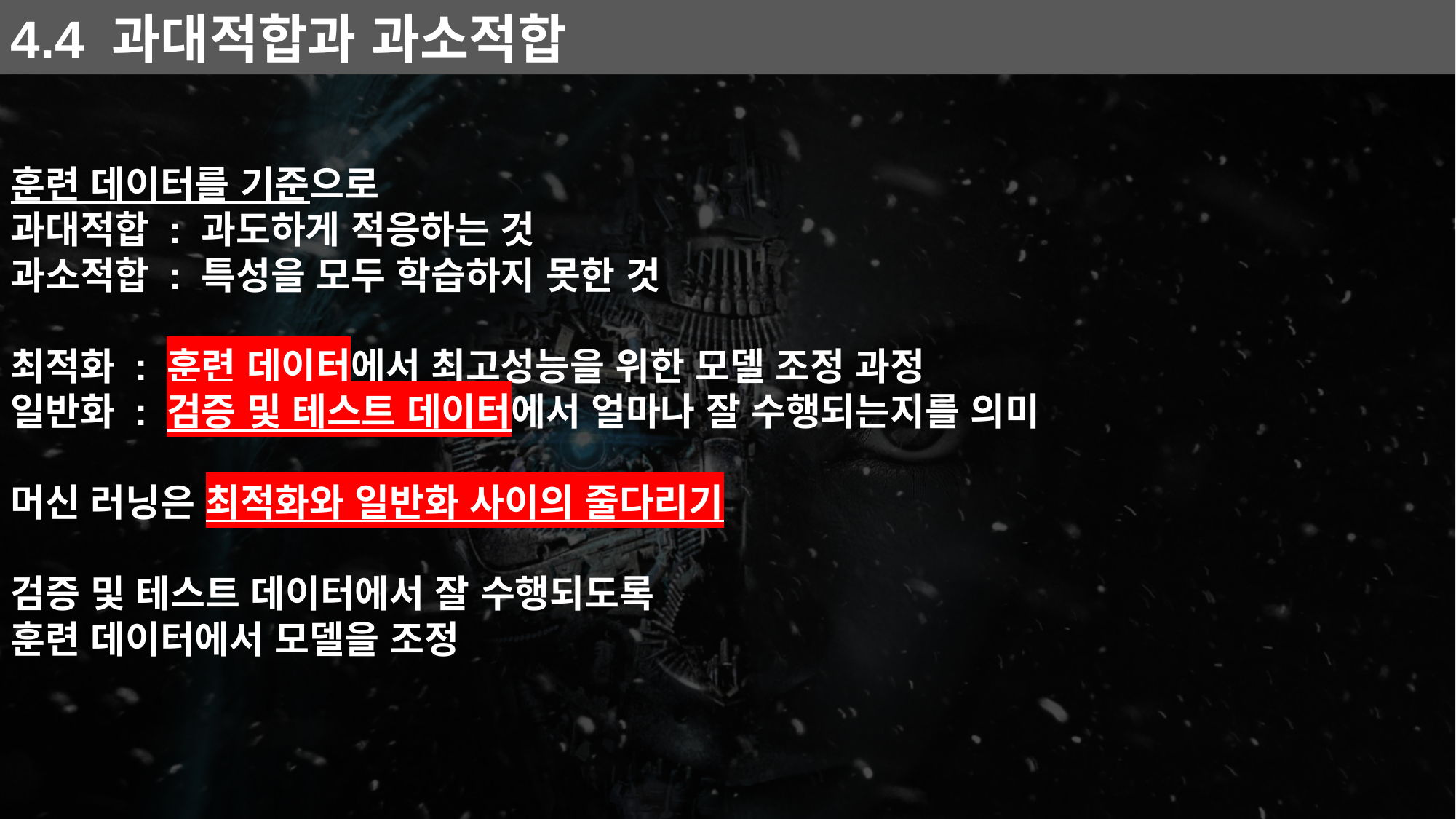

4.4 과대적합과 과소적합

훈련 데이터를 기준으로
과대적합 : 과도하게 적응하는 것
과소적합 : 특성을 모두 학습하지 못한 것

최적화 : 훈련 데이터에서 최고성능을 위한 모델 조정 과정
일반화 : 검증 및 테스트 데이터에서 얼마나 잘 수행되는지를 의미

머신 러닝은 최적화와 일반화 사이의 줄다리기

검증 및 테스트 데이터에서 잘 수행되도록
훈련 데이터에서 모델을 조정